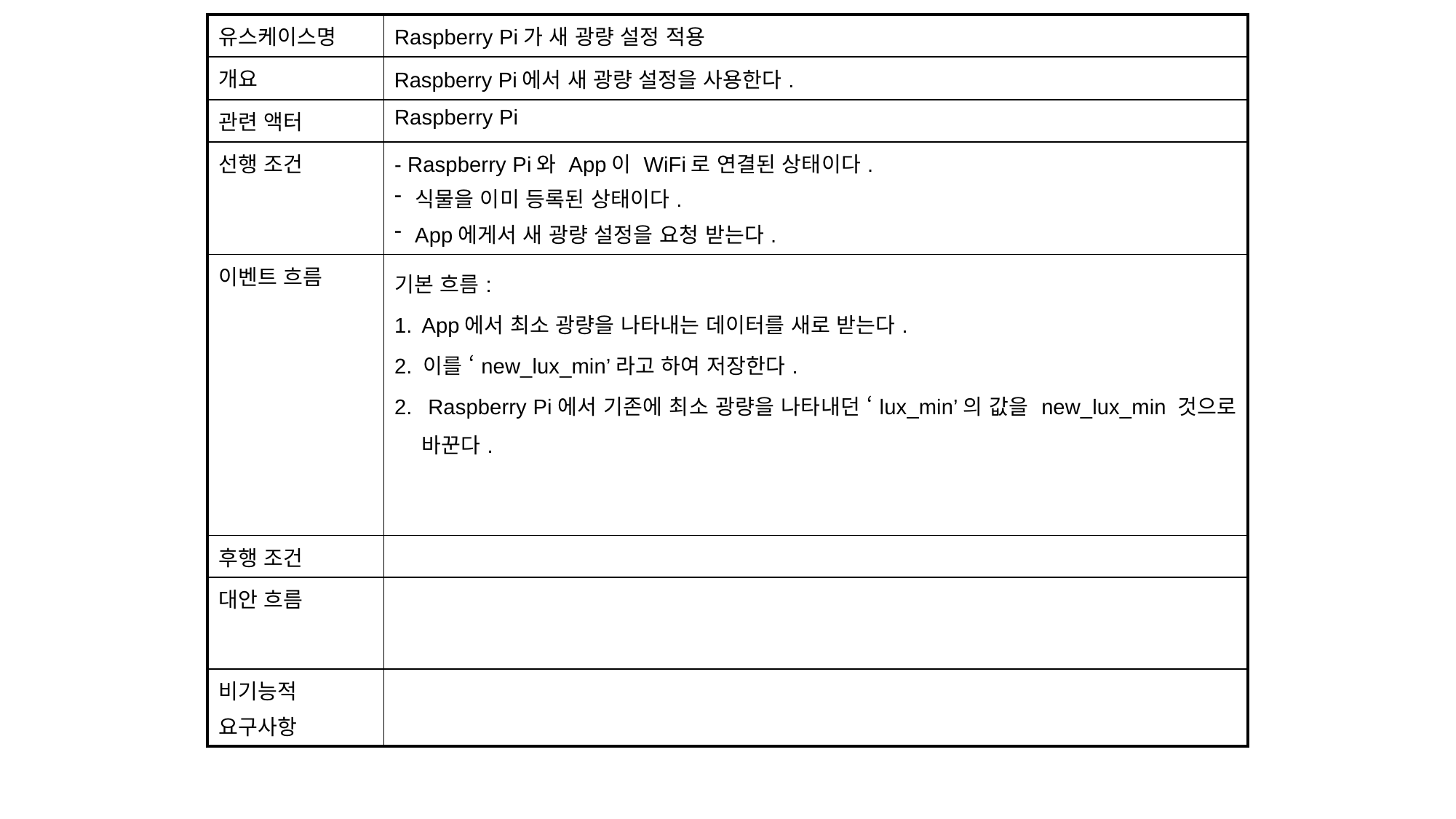

| 유스케이스명 | Raspberry Pi가 새 광량 설정 적용 |
| --- | --- |
| 개요 | Raspberry Pi에서 새 광량 설정을 사용한다. |
| 관련 액터 | Raspberry Pi |
| 선행 조건 | - Raspberry Pi와 App이 WiFi로 연결된 상태이다. 식물을 이미 등록된 상태이다. App에게서 새 광량 설정을 요청 받는다. |
| 이벤트 흐름 | 기본 흐름: App에서 최소 광량을 나타내는 데이터를 새로 받는다. 2. 이를 ‘new\_lux\_min’라고 하여 저장한다. Raspberry Pi에서 기존에 최소 광량을 나타내던 ‘lux\_min’의 값을 new\_lux\_min 것으로 바꾼다. |
| 후행 조건 |  |
| 대안 흐름 |  |
| 비기능적 요구사항 |  |